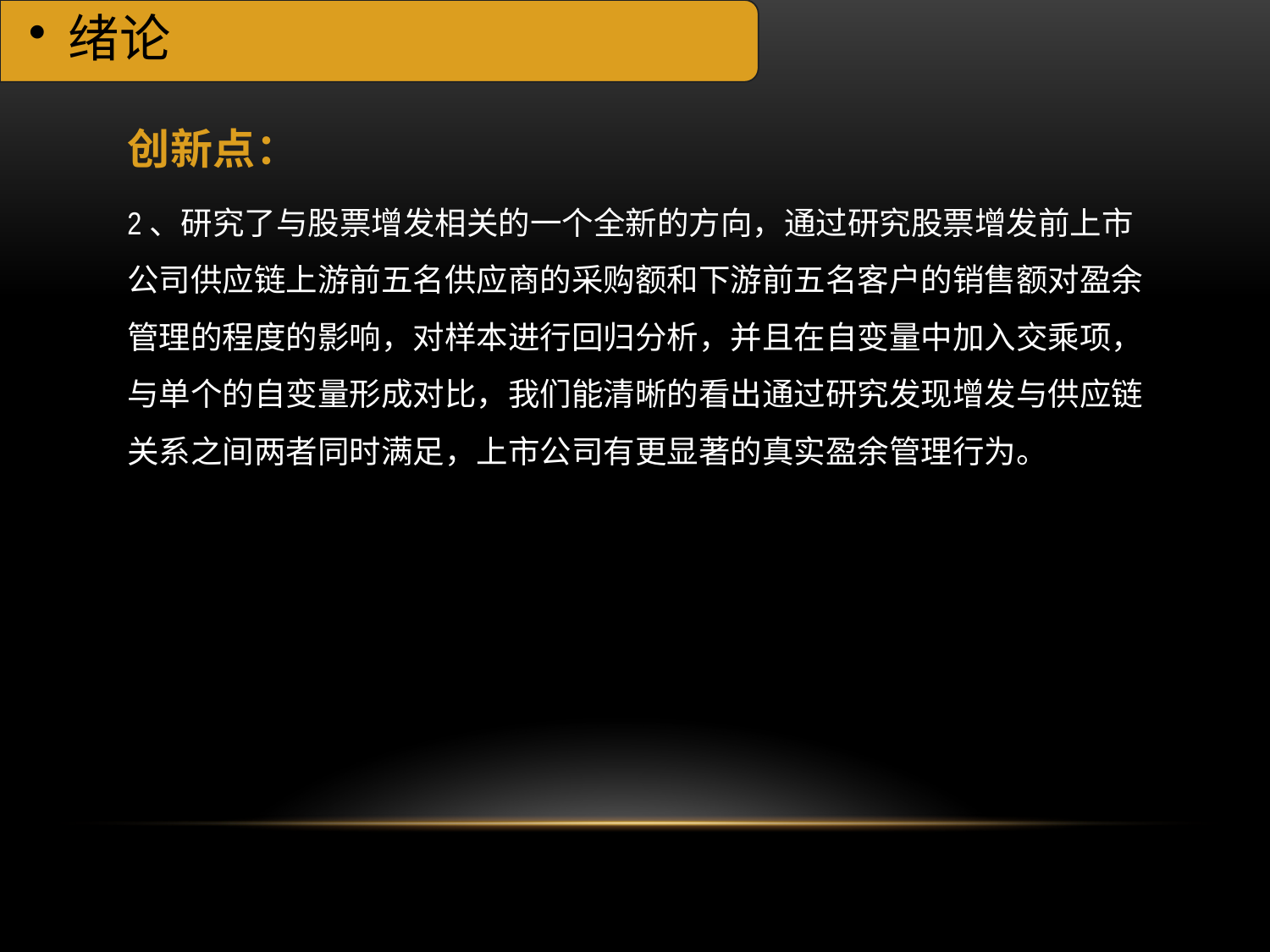

绪论
创新点：
2、研究了与股票增发相关的一个全新的方向，通过研究股票增发前上市公司供应链上游前五名供应商的采购额和下游前五名客户的销售额对盈余管理的程度的影响，对样本进行回归分析，并且在自变量中加入交乘项，与单个的自变量形成对比，我们能清晰的看出通过研究发现增发与供应链关系之间两者同时满足，上市公司有更显著的真实盈余管理行为。